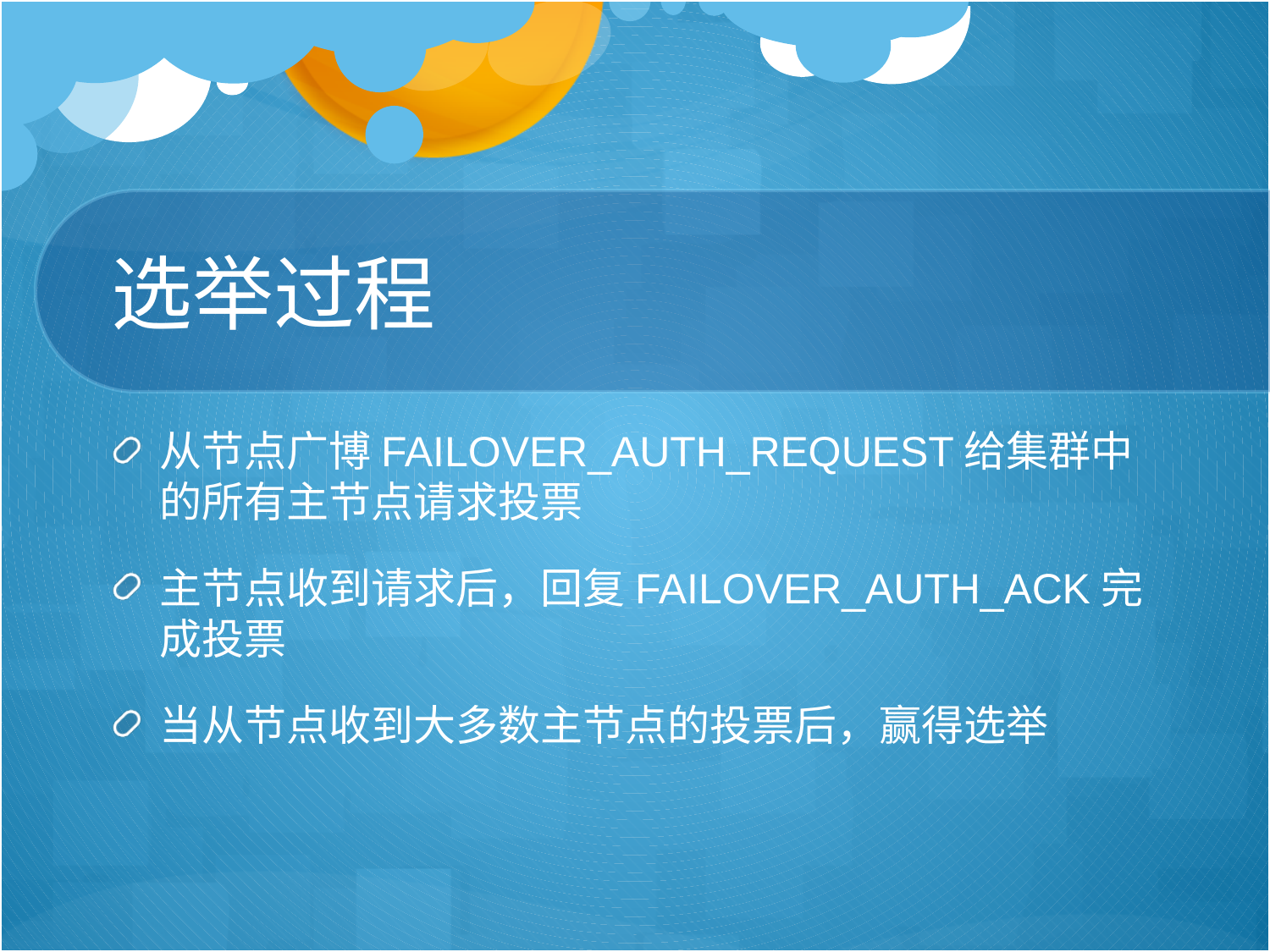

# 选举过程
从节点广博FAILOVER_AUTH_REQUEST给集群中的所有主节点请求投票
主节点收到请求后，回复FAILOVER_AUTH_ACK完成投票
当从节点收到大多数主节点的投票后，赢得选举